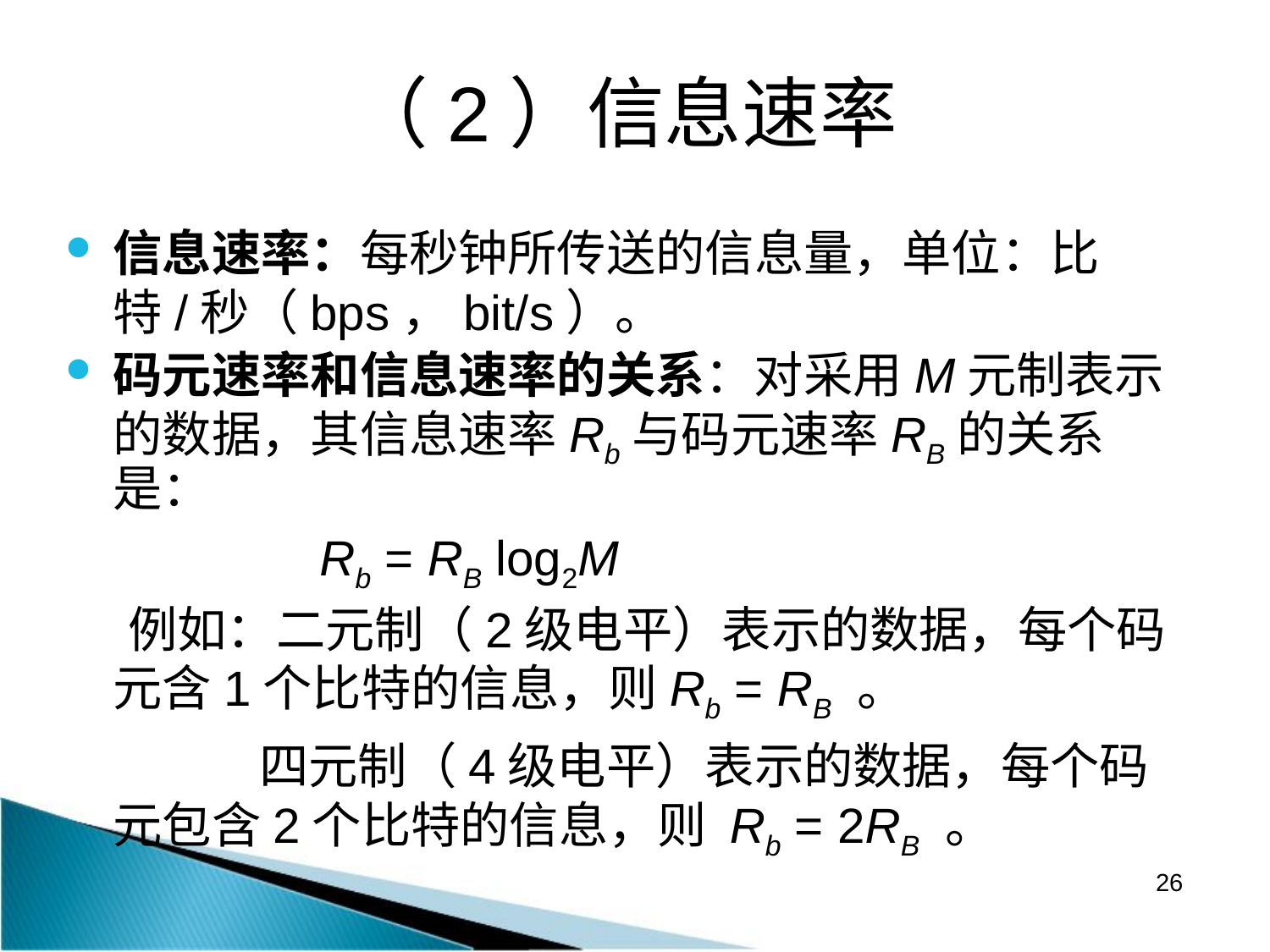

# （2）信息速率
信息速率：每秒钟所传送的信息量，单位：比特/秒（bps，bit/s）。
码元速率和信息速率的关系：对采用M元制表示的数据，其信息速率Rb与码元速率RB的关系是：
	               Rb = RB log2M
例如：二元制（2级电平）表示的数据，每个码元含1个比特的信息，则Rb = RB 。
            四元制（4级电平）表示的数据，每个码元包含2个比特的信息，则 Rb = 2RB 。
26